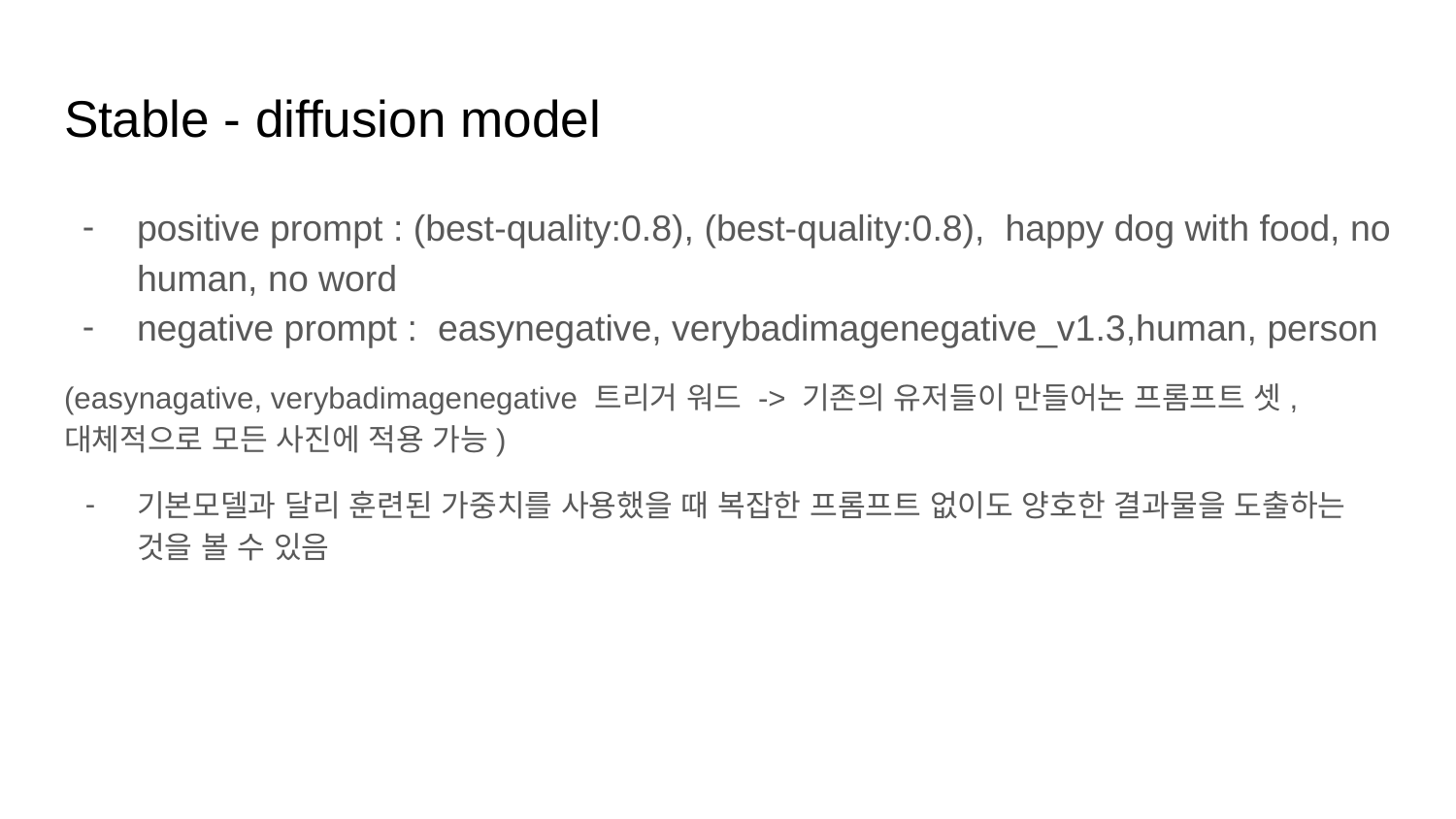

# Stable - diffusion model
positive prompt : (best-quality:0.8), (best-quality:0.8),  happy dog with food, no human, no word
negative prompt :  easynegative, verybadimagenegative_v1.3,human, person
(easynagative, verybadimagenegative 트리거 워드 -> 기존의 유저들이 만들어논 프롬프트 셋, 대체적으로 모든 사진에 적용 가능)
기본모델과 달리 훈련된 가중치를 사용했을 때 복잡한 프롬프트 없이도 양호한 결과물을 도출하는 것을 볼 수 있음